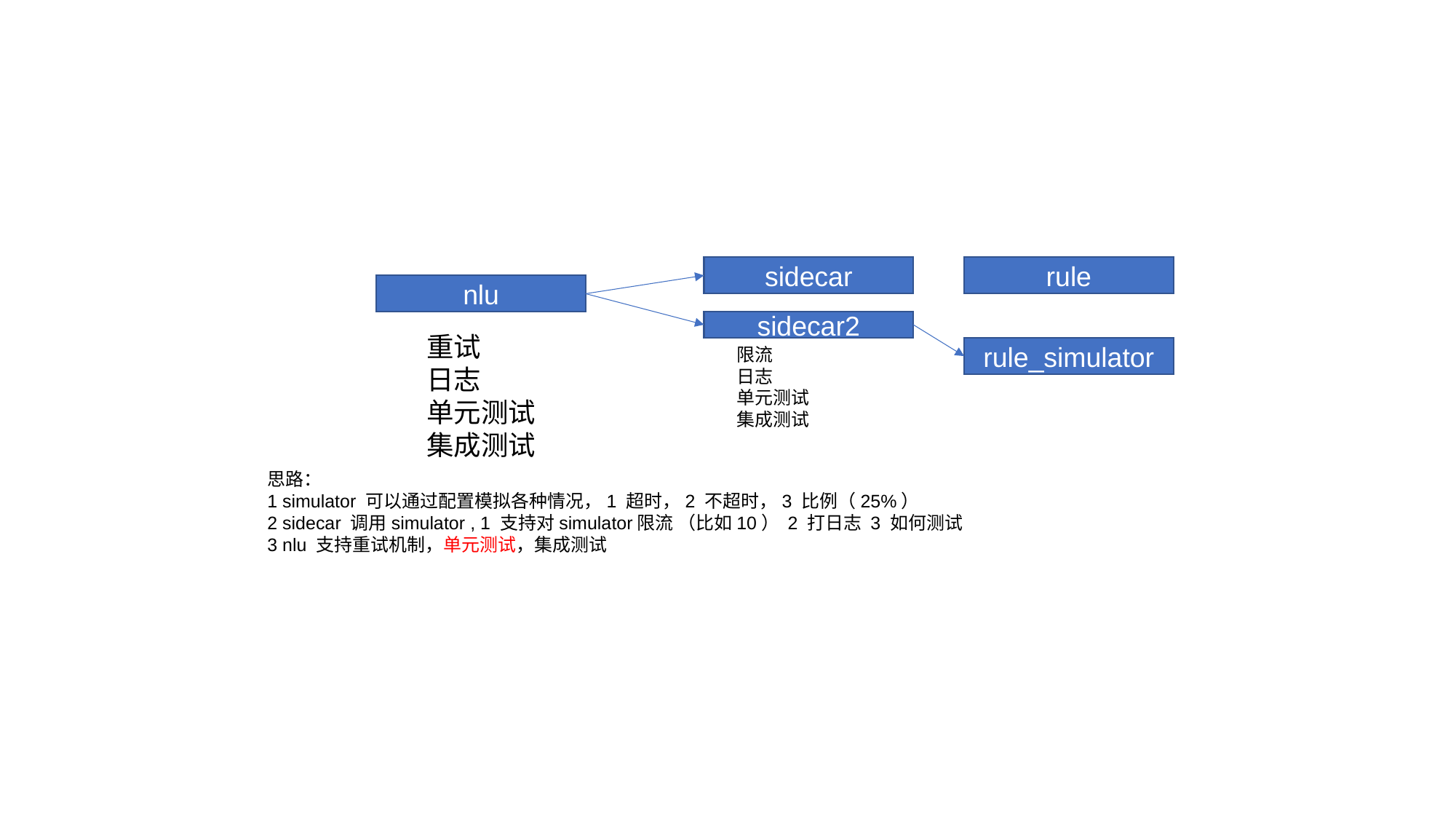

sidecar
rule
nlu
sidecar2
重试
日志
单元测试
集成测试
限流
日志
单元测试
集成测试
rule_simulator
思路：
1 simulator 可以通过配置模拟各种情况，1 超时，2 不超时，3 比例（25%）
2 sidecar 调用simulator , 1 支持对simulator限流 （比如10） 2 打日志 3 如何测试
3 nlu 支持重试机制，单元测试，集成测试